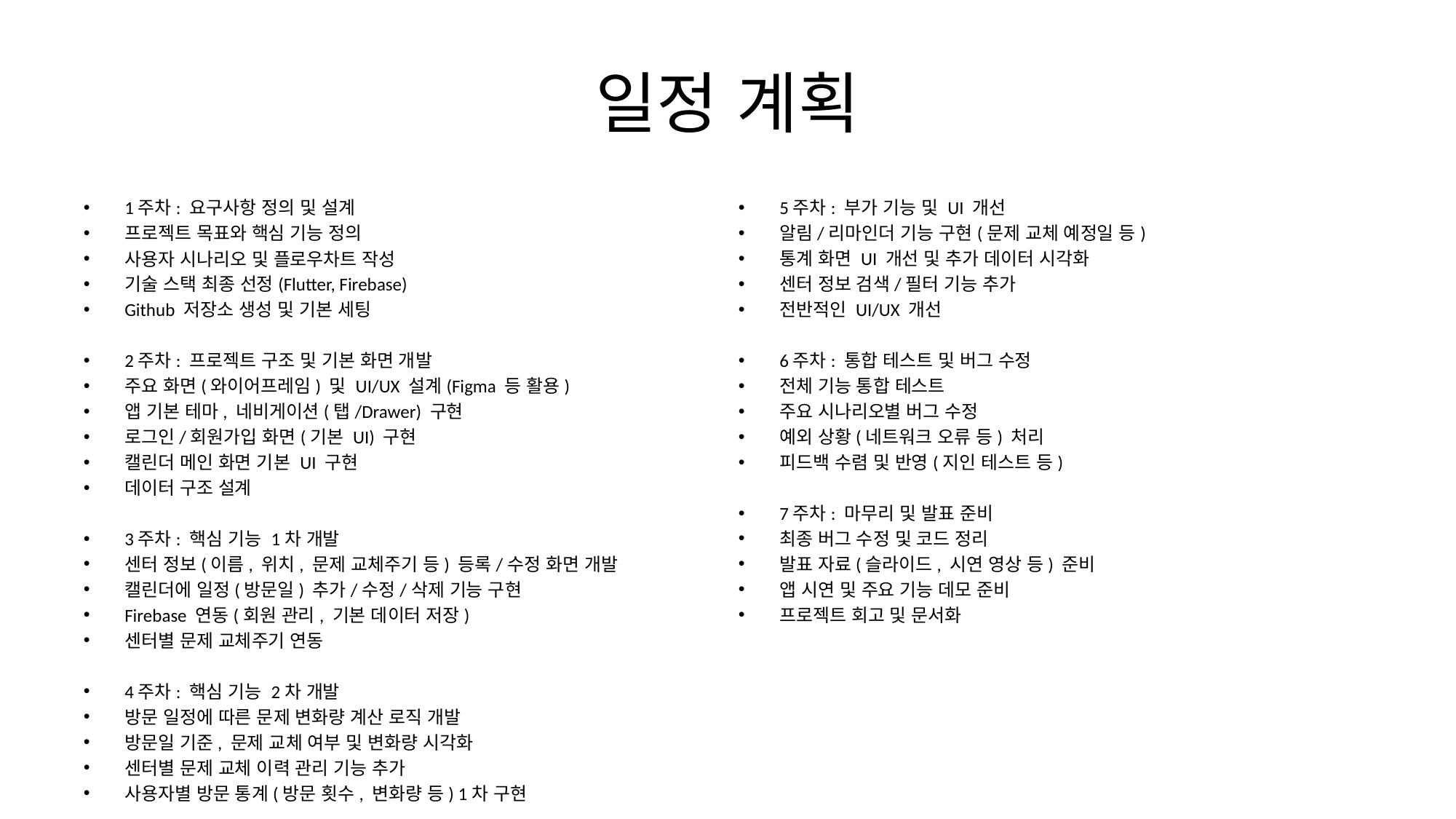

# 일정 계획
1주차: 요구사항 정의 및 설계
프로젝트 목표와 핵심 기능 정의
사용자 시나리오 및 플로우차트 작성
기술 스택 최종 선정(Flutter, Firebase)
Github 저장소 생성 및 기본 세팅

2주차: 프로젝트 구조 및 기본 화면 개발
주요 화면(와이어프레임) 및 UI/UX 설계(Figma 등 활용)
앱 기본 테마, 네비게이션(탭/Drawer) 구현
로그인/회원가입 화면(기본 UI) 구현
캘린더 메인 화면 기본 UI 구현
데이터 구조 설계

3주차: 핵심 기능 1차 개발
센터 정보(이름, 위치, 문제 교체주기 등) 등록/수정 화면 개발
캘린더에 일정(방문일) 추가/수정/삭제 기능 구현
Firebase 연동(회원 관리, 기본 데이터 저장)
센터별 문제 교체주기 연동

4주차: 핵심 기능 2차 개발
방문 일정에 따른 문제 변화량 계산 로직 개발
방문일 기준, 문제 교체 여부 및 변화량 시각화
센터별 문제 교체 이력 관리 기능 추가
사용자별 방문 통계(방문 횟수, 변화량 등) 1차 구현

5주차: 부가 기능 및 UI 개선
알림/리마인더 기능 구현(문제 교체 예정일 등)
통계 화면 UI 개선 및 추가 데이터 시각화
센터 정보 검색/필터 기능 추가
전반적인 UI/UX 개선

6주차: 통합 테스트 및 버그 수정
전체 기능 통합 테스트
주요 시나리오별 버그 수정
예외 상황(네트워크 오류 등) 처리
피드백 수렴 및 반영(지인 테스트 등)

7주차: 마무리 및 발표 준비
최종 버그 수정 및 코드 정리
발표 자료(슬라이드, 시연 영상 등) 준비
앱 시연 및 주요 기능 데모 준비
프로젝트 회고 및 문서화